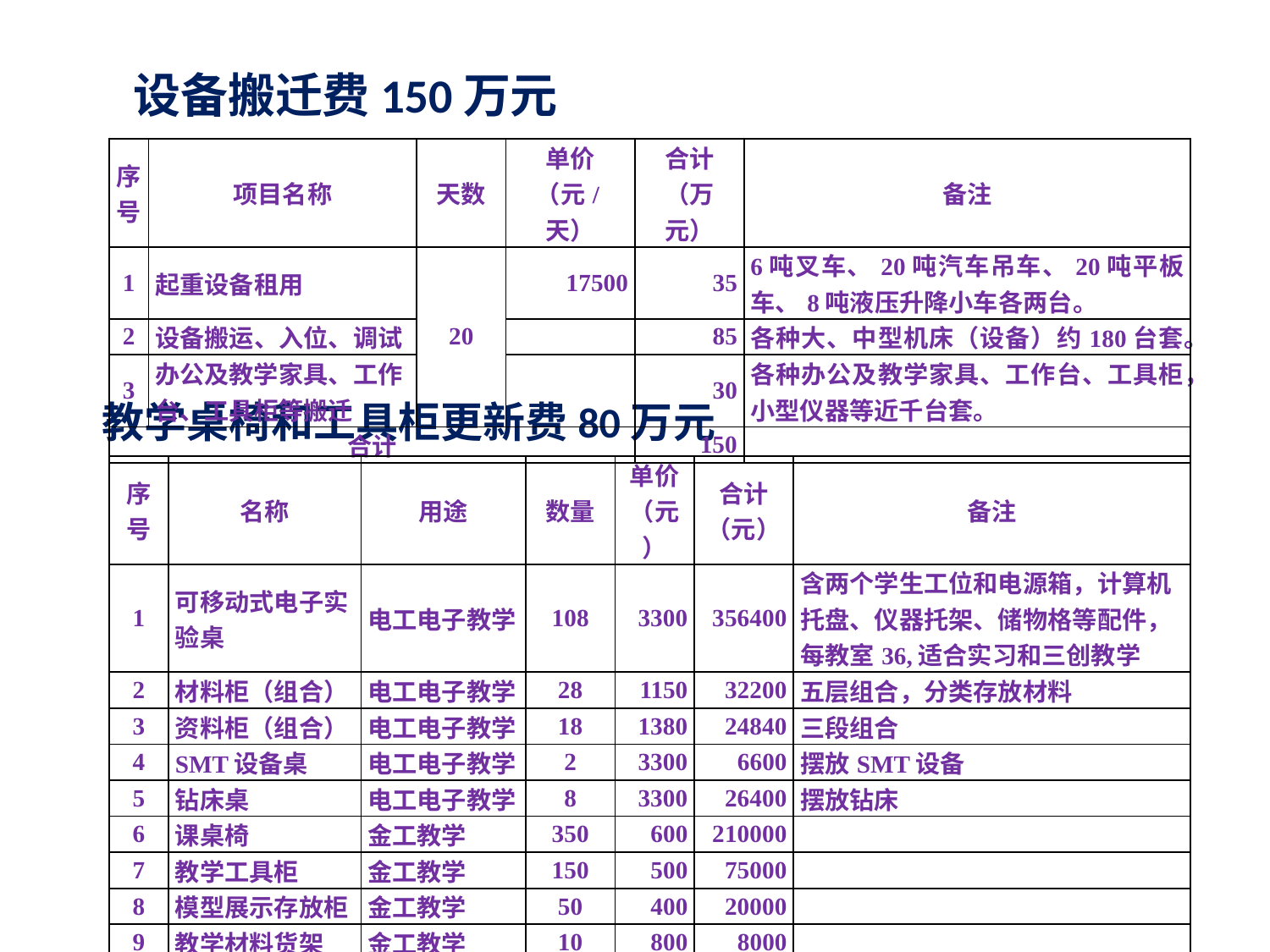

# 设备搬迁费150万元
| 序号 | 项目名称 | 天数 | 单价 （元/天） | 合计（万元） | 备注 |
| --- | --- | --- | --- | --- | --- |
| 1 | 起重设备租用 | 20 | 17500 | 35 | 6吨叉车、20吨汽车吊车、20吨平板车、8吨液压升降小车各两台。 |
| 2 | 设备搬运、入位、调试 |  |  | 85 | 各种大、中型机床（设备）约180台套。 |
| 3 | 办公及教学家具、工作台、工具柜等搬迁 |  |  | 30 | 各种办公及教学家具、工作台、工具柜，小型仪器等近千台套。 |
| 合计 |  |  |  | 150 |  |
教学桌椅和工具柜更新费80万元
| 序号 | 名称 | 用途 | 数量 | 单价（元） | 合计（元） | 备注 |
| --- | --- | --- | --- | --- | --- | --- |
| 1 | 可移动式电子实验桌 | 电工电子教学 | 108 | 3300 | 356400 | 含两个学生工位和电源箱，计算机托盘、仪器托架、储物格等配件，每教室36,适合实习和三创教学 |
| 2 | 材料柜（组合） | 电工电子教学 | 28 | 1150 | 32200 | 五层组合，分类存放材料 |
| 3 | 资料柜（组合） | 电工电子教学 | 18 | 1380 | 24840 | 三段组合 |
| 4 | SMT设备桌 | 电工电子教学 | 2 | 3300 | 6600 | 摆放SMT设备 |
| 5 | 钻床桌 | 电工电子教学 | 8 | 3300 | 26400 | 摆放钻床 |
| 6 | 课桌椅 | 金工教学 | 350 | 600 | 210000 |  |
| 7 | 教学工具柜 | 金工教学 | 150 | 500 | 75000 |  |
| 8 | 模型展示存放柜 | 金工教学 | 50 | 400 | 20000 |  |
| 9 | 教学材料货架 | 金工教学 | 10 | 800 | 8000 |  |
| 合 计 |  |  |  |  | 759440 |  |